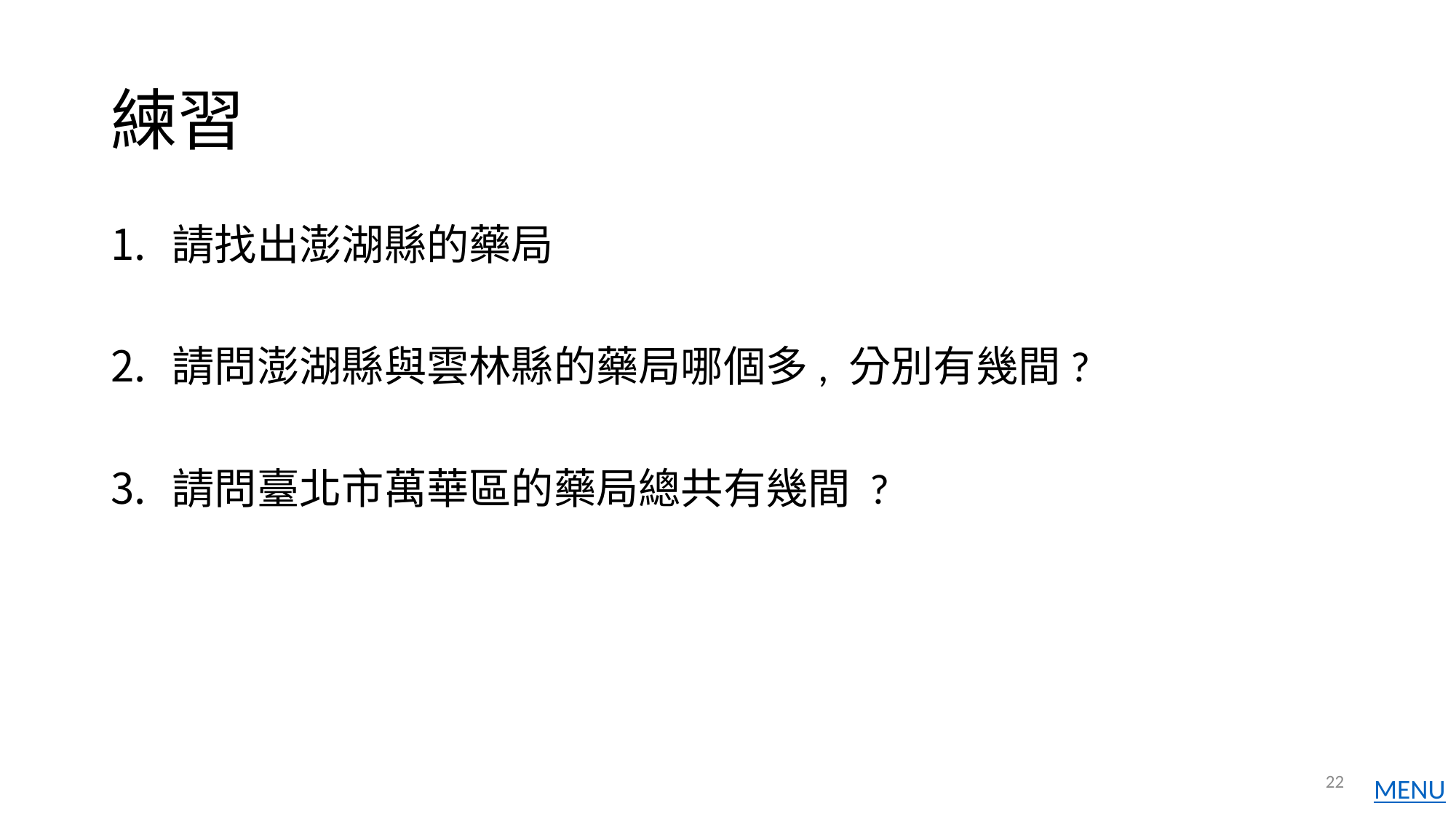

# 練習
請找出澎湖縣的藥局

請問澎湖縣與雲林縣的藥局哪個多, 分別有幾間?

請問臺北市萬華區的藥局總共有幾間 ?

22